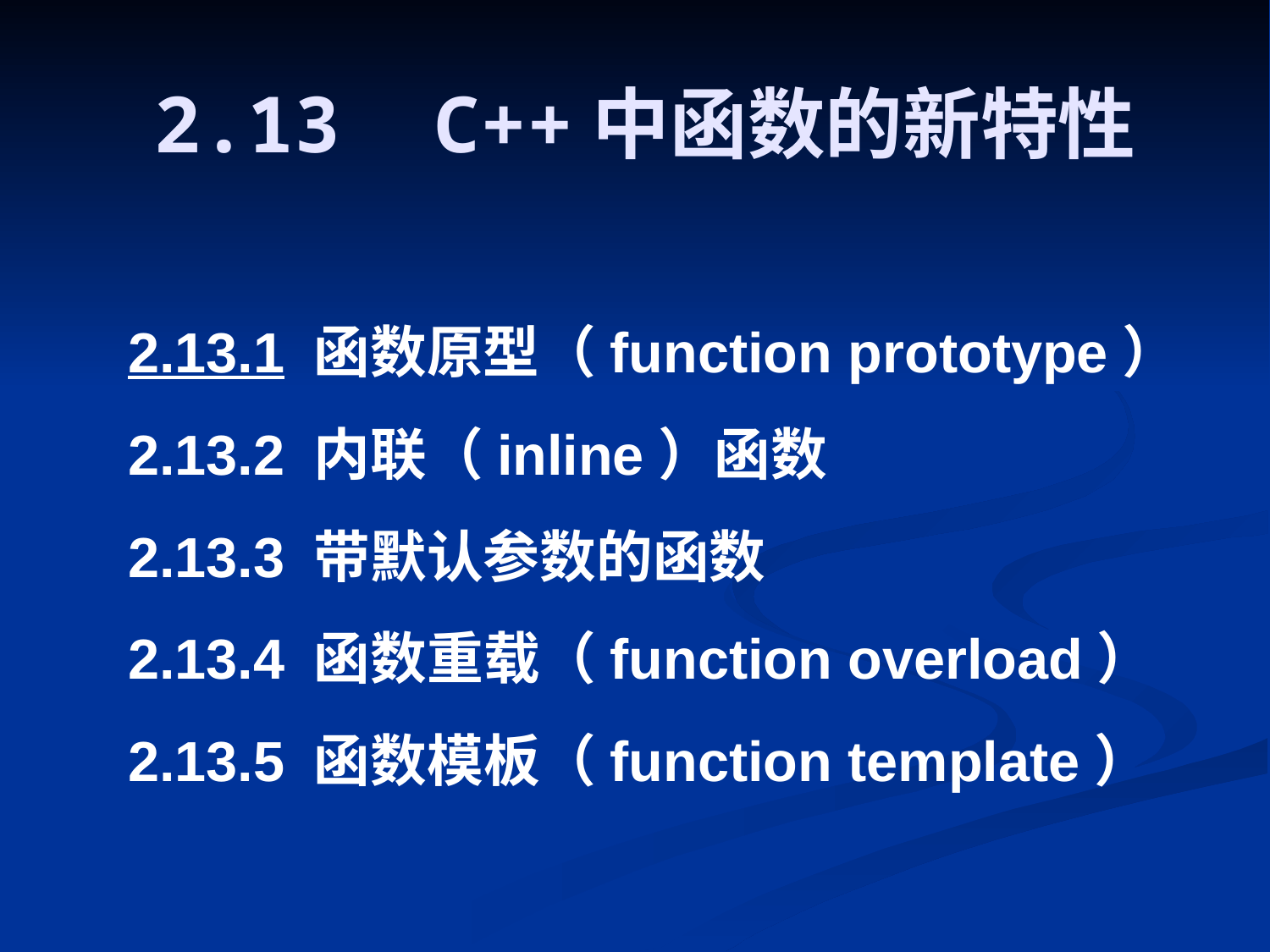

# 2.13  C++中函数的新特性
2.13.1 函数原型（function prototype）
2.13.2 内联（inline）函数
2.13.3 带默认参数的函数
2.13.4 函数重载（function overload）
2.13.5 函数模板（function template）